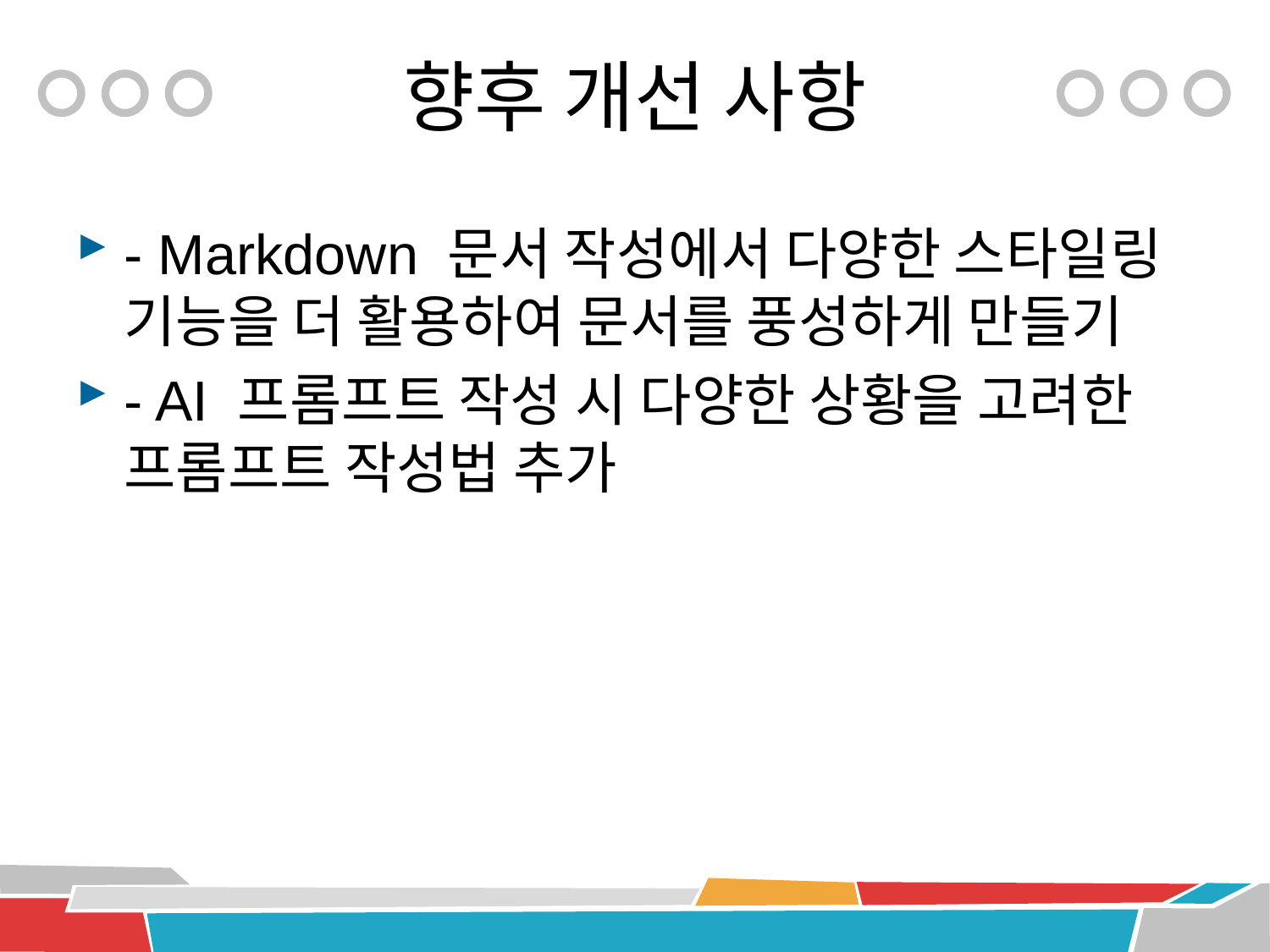

# 향후 개선 사항
- Markdown 문서 작성에서 다양한 스타일링 기능을 더 활용하여 문서를 풍성하게 만들기
- AI 프롬프트 작성 시 다양한 상황을 고려한 프롬프트 작성법 추가